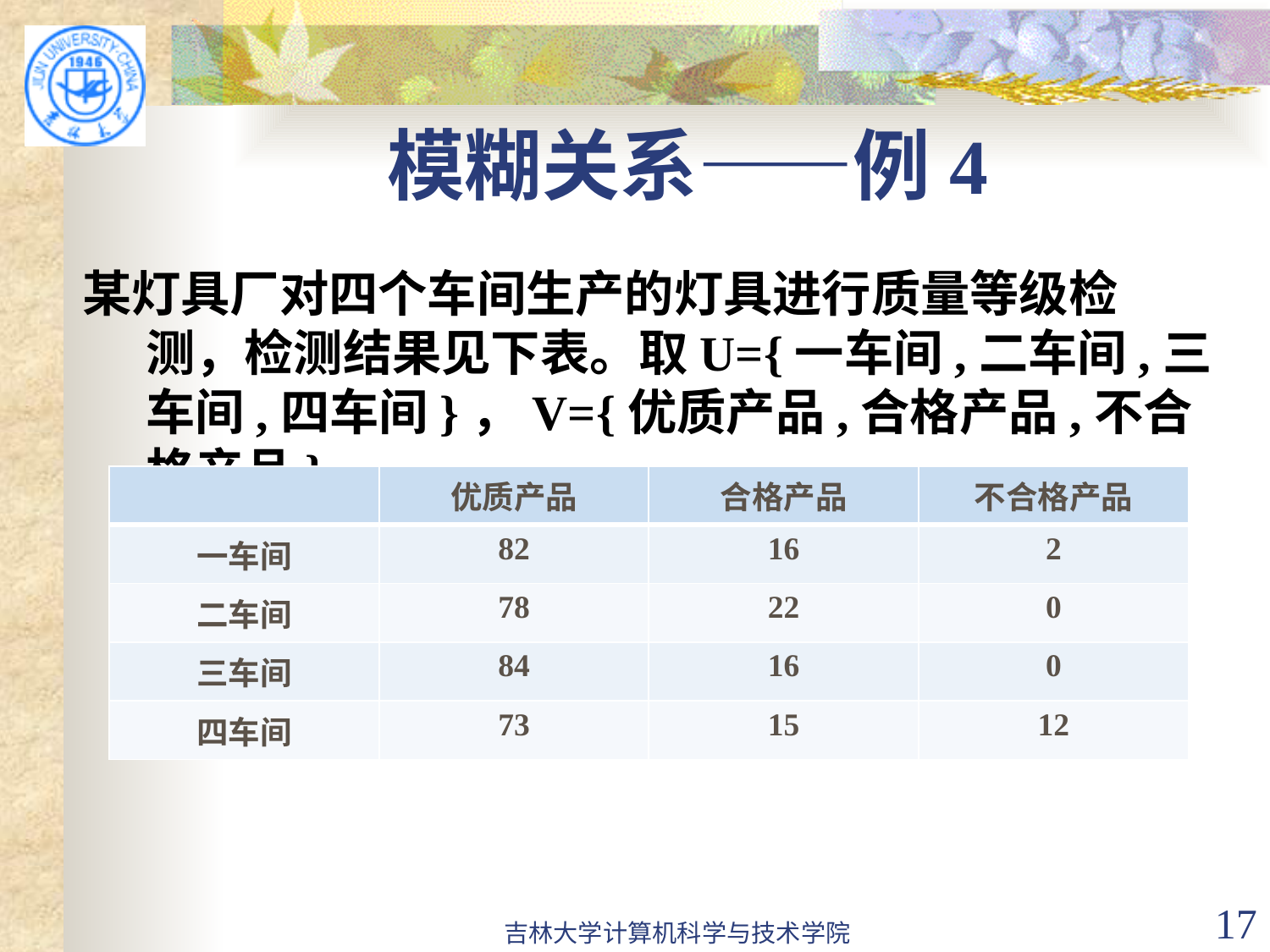

# 模糊关系——例4
某灯具厂对四个车间生产的灯具进行质量等级检测，检测结果见下表。取U={一车间,二车间,三车间,四车间}，V={优质产品,合格产品,不合格产品}
|  | 优质产品 | 合格产品 | 不合格产品 |
| --- | --- | --- | --- |
| 一车间 | 82 | 16 | 2 |
| 二车间 | 78 | 22 | 0 |
| 三车间 | 84 | 16 | 0 |
| 四车间 | 73 | 15 | 12 |
吉林大学计算机科学与技术学院
17